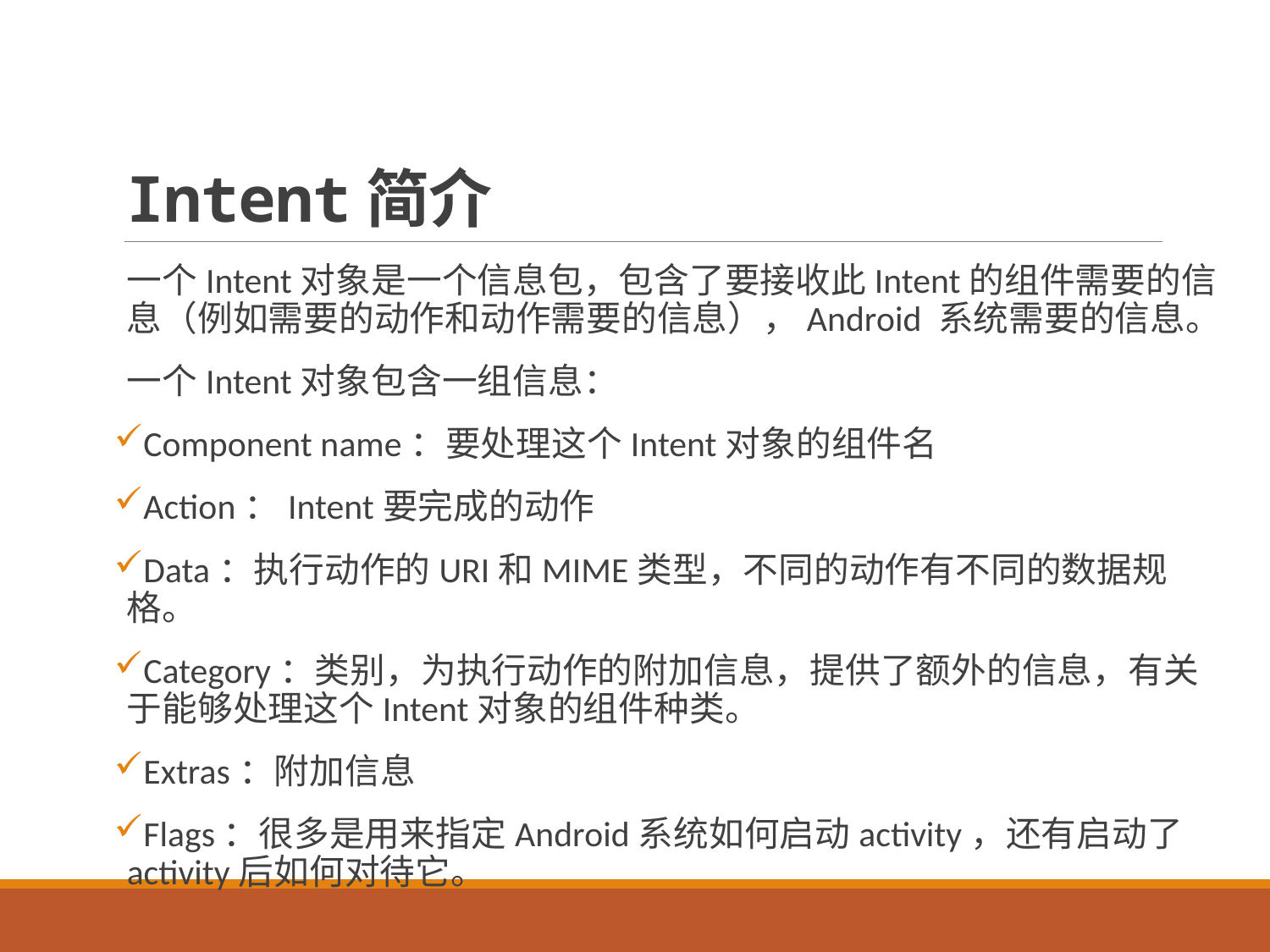

# Intent简介
一个Intent对象是一个信息包，包含了要接收此Intent的组件需要的信息（例如需要的动作和动作需要的信息），Android 系统需要的信息。
一个Intent对象包含一组信息：
Component name：要处理这个Intent对象的组件名
Action：Intent要完成的动作
Data：执行动作的URI和MIME类型，不同的动作有不同的数据规格。
Category：类别，为执行动作的附加信息，提供了额外的信息，有关于能够处理这个Intent对象的组件种类。
Extras：附加信息
Flags：很多是用来指定Android系统如何启动activity，还有启动了activity后如何对待它。